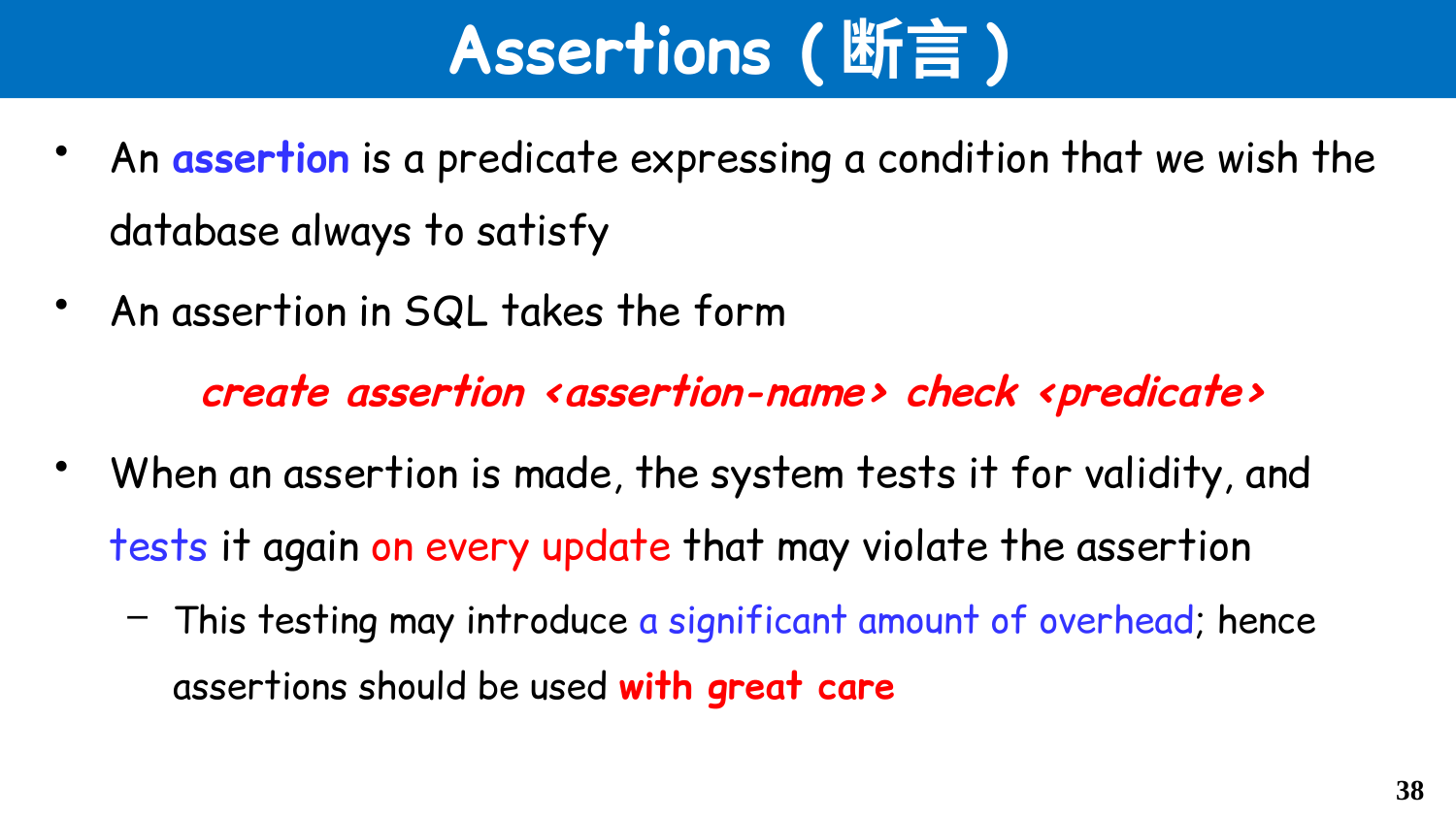

# Assertions (断言)
An assertion is a predicate expressing a condition that we wish the database always to satisfy
An assertion in SQL takes the form
	create assertion <assertion-name> check <predicate>
When an assertion is made, the system tests it for validity, and tests it again on every update that may violate the assertion
This testing may introduce a significant amount of overhead; hence assertions should be used with great care